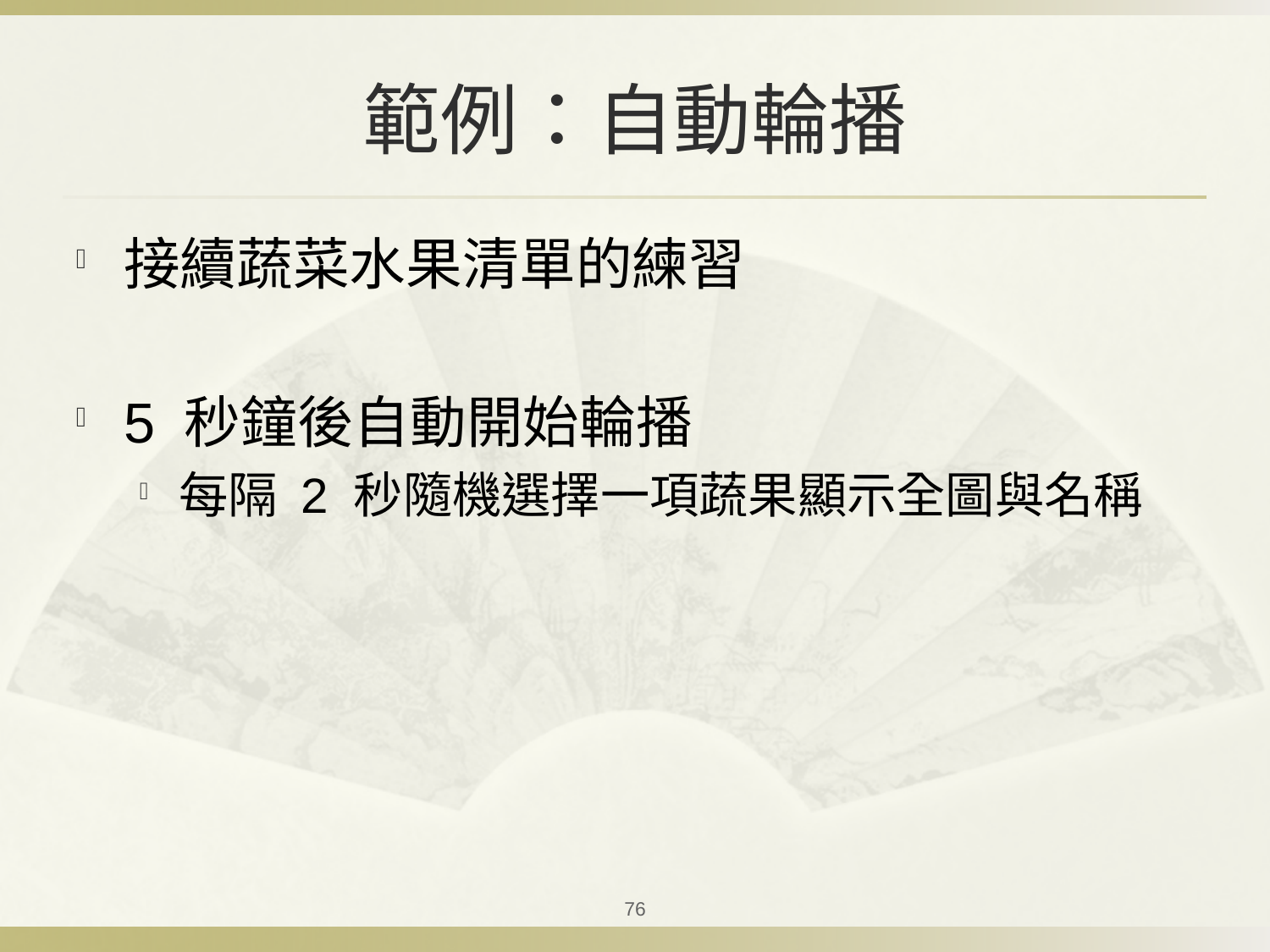

# 範例：自動輪播
接續蔬菜水果清單的練習

5 秒鐘後自動開始輪播
每隔 2 秒隨機選擇一項蔬果顯示全圖與名稱
76